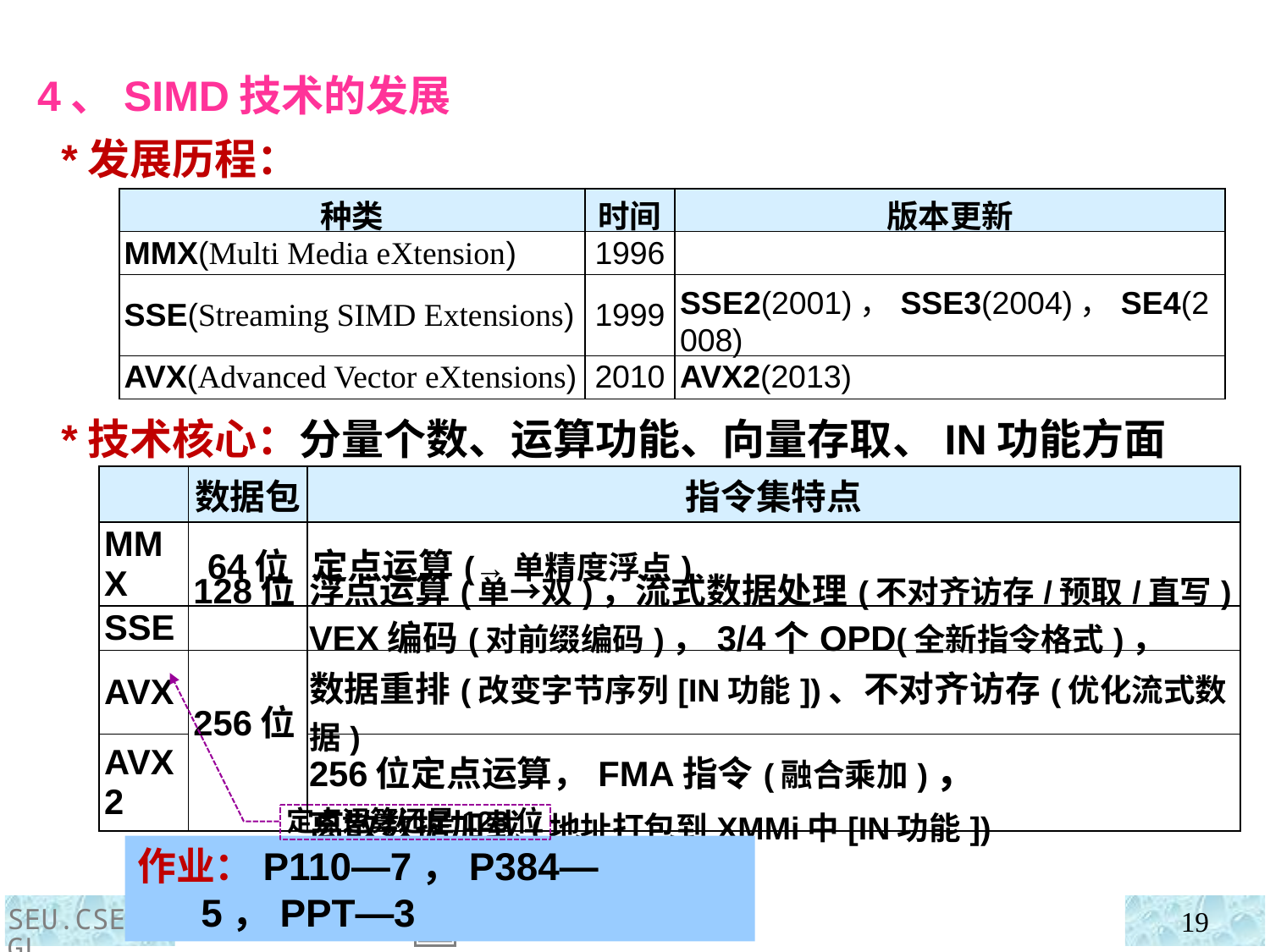

4、SIMD技术的发展
  *发展历程：

  *技术核心：分量个数、运算功能、向量存取、IN功能方面
| 种类 | 时间 | 版本更新 |
| --- | --- | --- |
| MMX(Multi Media eXtension) | 1996 |  |
| SSE(Streaming SIMD Extensions) | 1999 | SSE2(2001)，SSE3(2004)，SE4(2008) |
| AVX(Advanced Vector eXtensions) | 2010 | AVX2(2013) |
|  | 数据包 | 指令集特点 |
| --- | --- | --- |
| MMX | 64位 | 定点运算(→单精度浮点) |
| SSE |  |  |
| AVX |  |  |
| AVX2 |  |  |
| 128位 | 浮点运算(单→双)，流式数据处理(不对齐访存/预取/直写) |
| --- | --- |
| 256位 | VEX编码(对前缀编码)，3/4个OPD(全新指令格式)， 数据重排(改变字节序列[IN功能])、不对齐访存(优化流式数据) |
| --- | --- |
|  | 256位定点运算，FMA指令(融合乘加)， 离散数据加载(地址打包到XMMi中[IN功能]) |
定点运算还是128位
作业：P110—7，P384—5，PPT—3
SEU.CSE.RGL
19